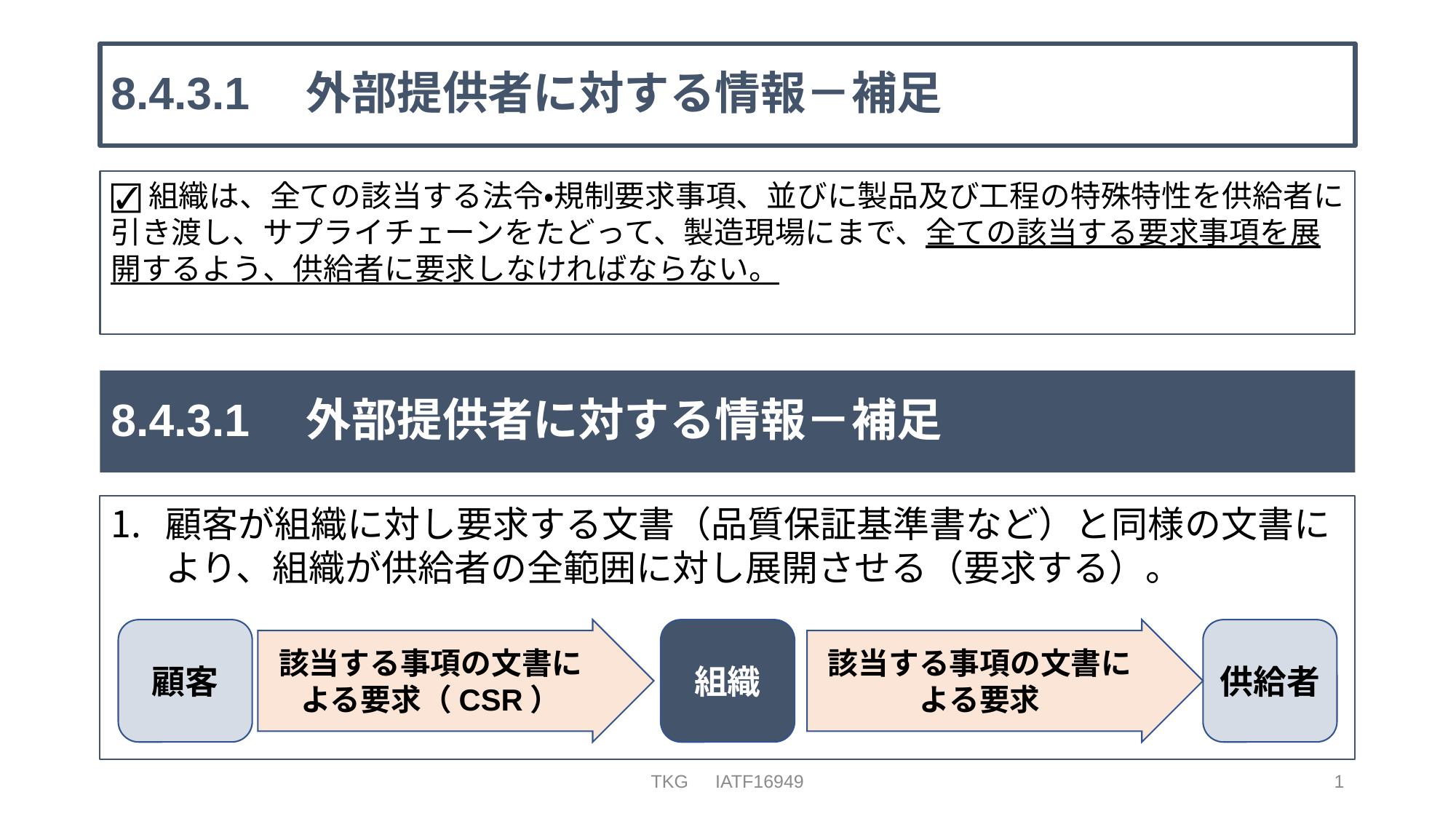

# 8.4.3.1　外部提供者に対する情報－補足
☑組織は、全ての該当する法令・規制要求事項、並びに製品及び工程の特殊特性を供給者に引き渡し、サプライチェーンをたどって、製造現場にまで、全ての該当する要求事項を展開するよう、供給者に要求しなければならない。
8.4.3.1　外部提供者に対する情報－補足
顧客が組織に対し要求する文書（品質保証基準書など）と同様の文書により、組織が供給者の全範囲に対し展開させる（要求する）。
顧客
該当する事項の文書による要求（CSR）
組織
該当する事項の文書による要求
供給者
TKG　IATF16949
1